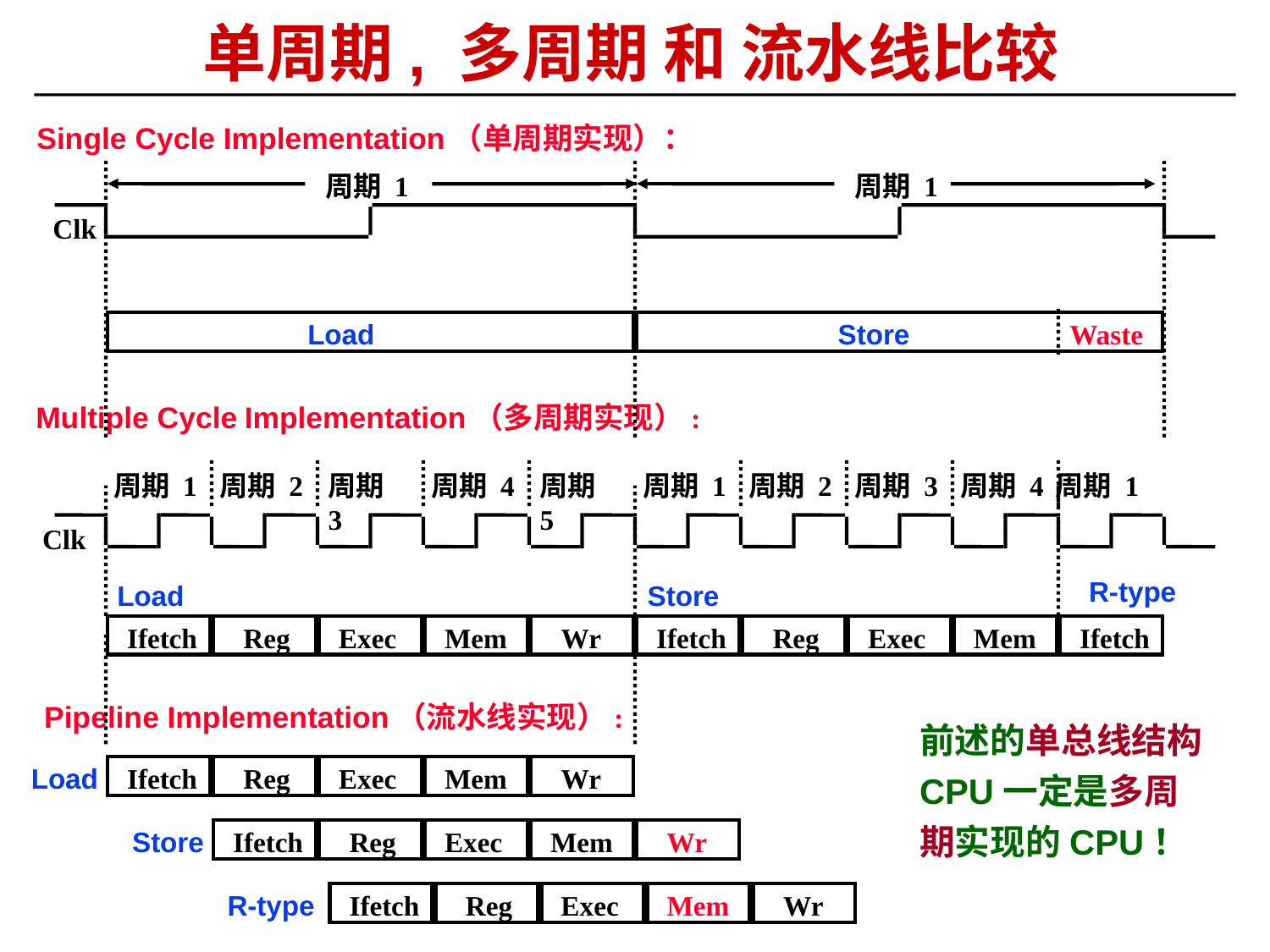

# 单周期, 多周期 和 流水线比较
Single Cycle Implementation（单周期实现）：

周期 1
周期 1

Clk

Load
Store
Waste

Multiple Cycle Implementation（多周期实现）:

周期 1
周期 2
周期 3
周期 4
周期 5
周期 1
周期 2
周期 3
周期 4
周期 1

Clk

R-type
Load
Store
Ifetch

Reg

Exec

Mem

Wr

Ifetch

Reg

Exec

Mem

Ifetch

Pipeline Implementation（流水线实现）:
前述的单总线结构CPU一定是多周期实现的CPU！
Load
Ifetch

Reg

Exec

Mem

Wr

Store
Ifetch

Reg

Exec

Mem

Wr

R-type
Ifetch

Reg

Exec

Mem

Wr